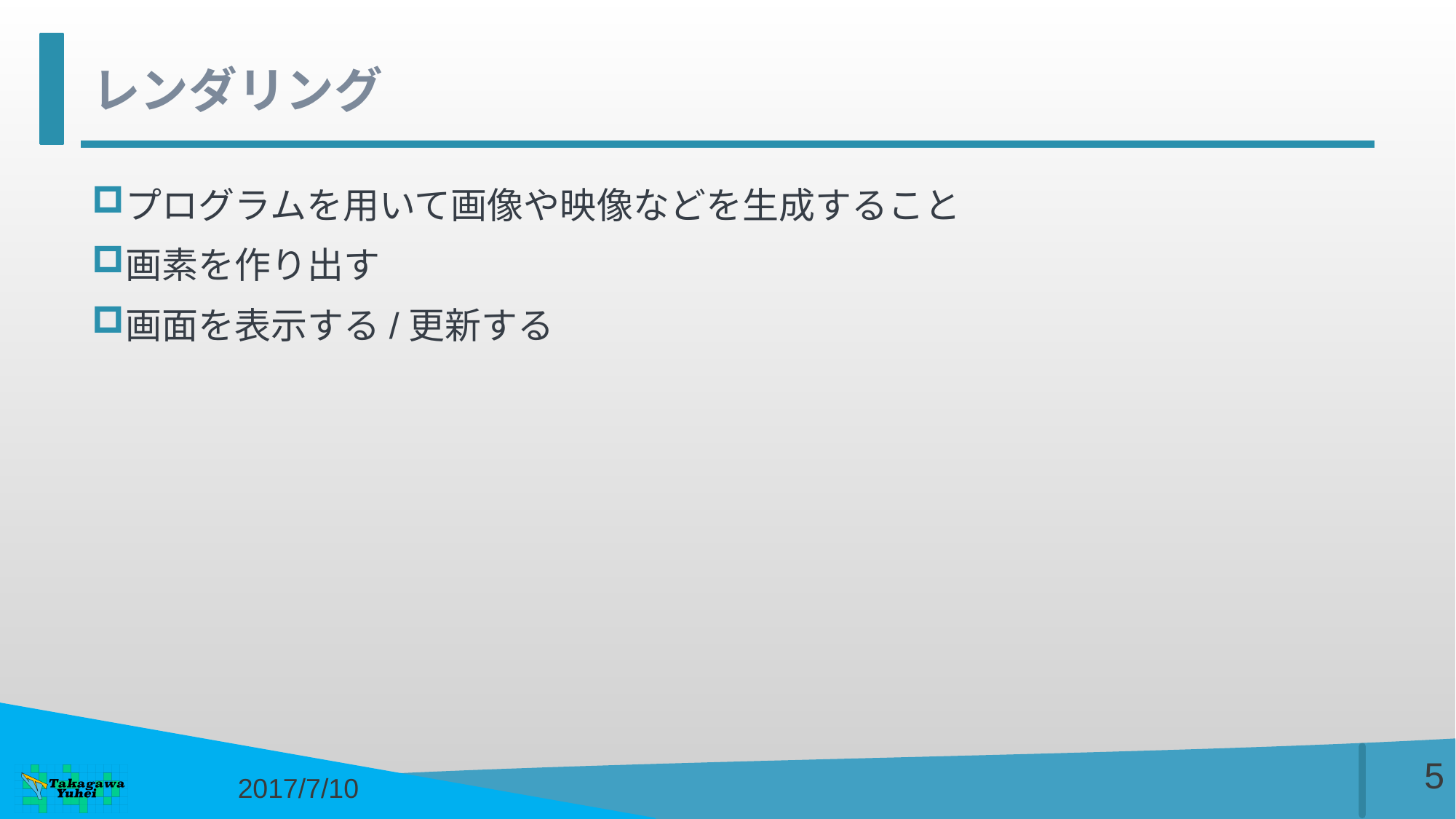

# レンダリング
プログラムを用いて画像や映像などを生成すること
画素を作り出す
画面を表示する/更新する
5
2017/7/10